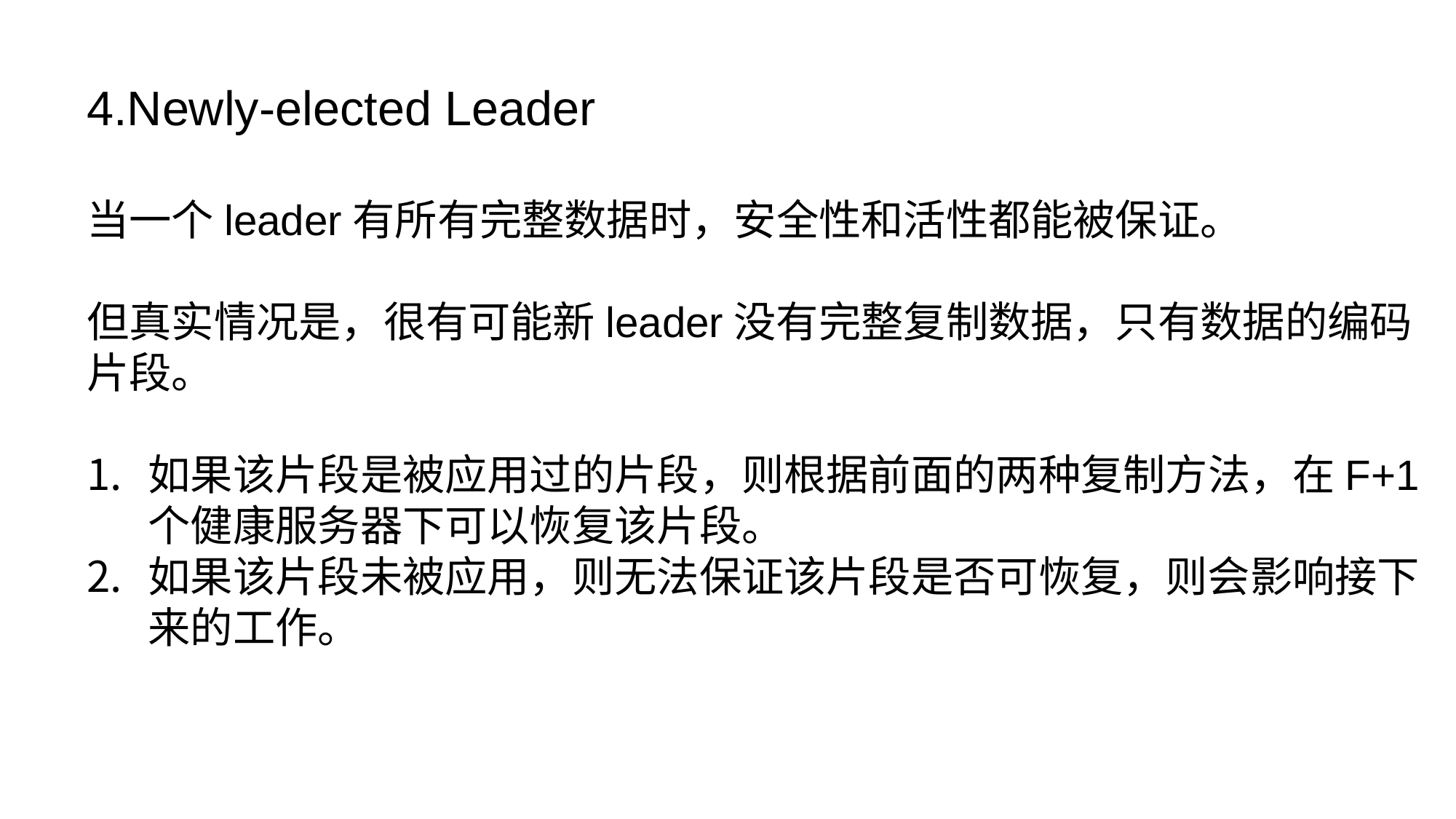

4.Newly-elected Leader

当一个leader有所有完整数据时，安全性和活性都能被保证。

但真实情况是，很有可能新leader没有完整复制数据，只有数据的编码片段。

如果该片段是被应用过的片段，则根据前面的两种复制方法，在F+1个健康服务器下可以恢复该片段。
如果该片段未被应用，则无法保证该片段是否可恢复，则会影响接下来的工作。